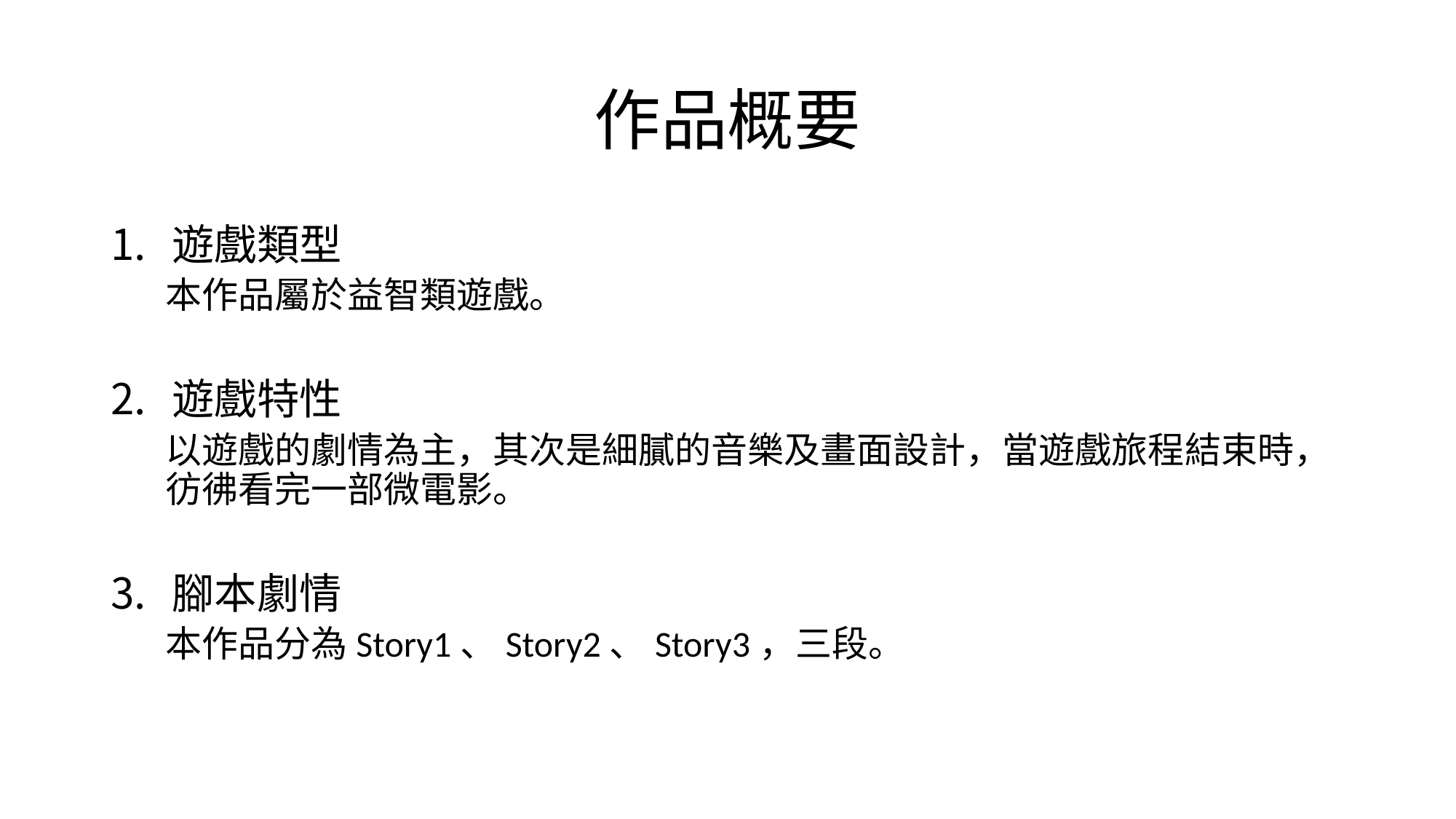

# 作品概要
遊戲類型
本作品屬於益智類遊戲。

遊戲特性
以遊戲的劇情為主，其次是細膩的音樂及畫面設計，當遊戲旅程結束時，彷彿看完一部微電影。

腳本劇情
本作品分為Story1、Story2、Story3，三段。